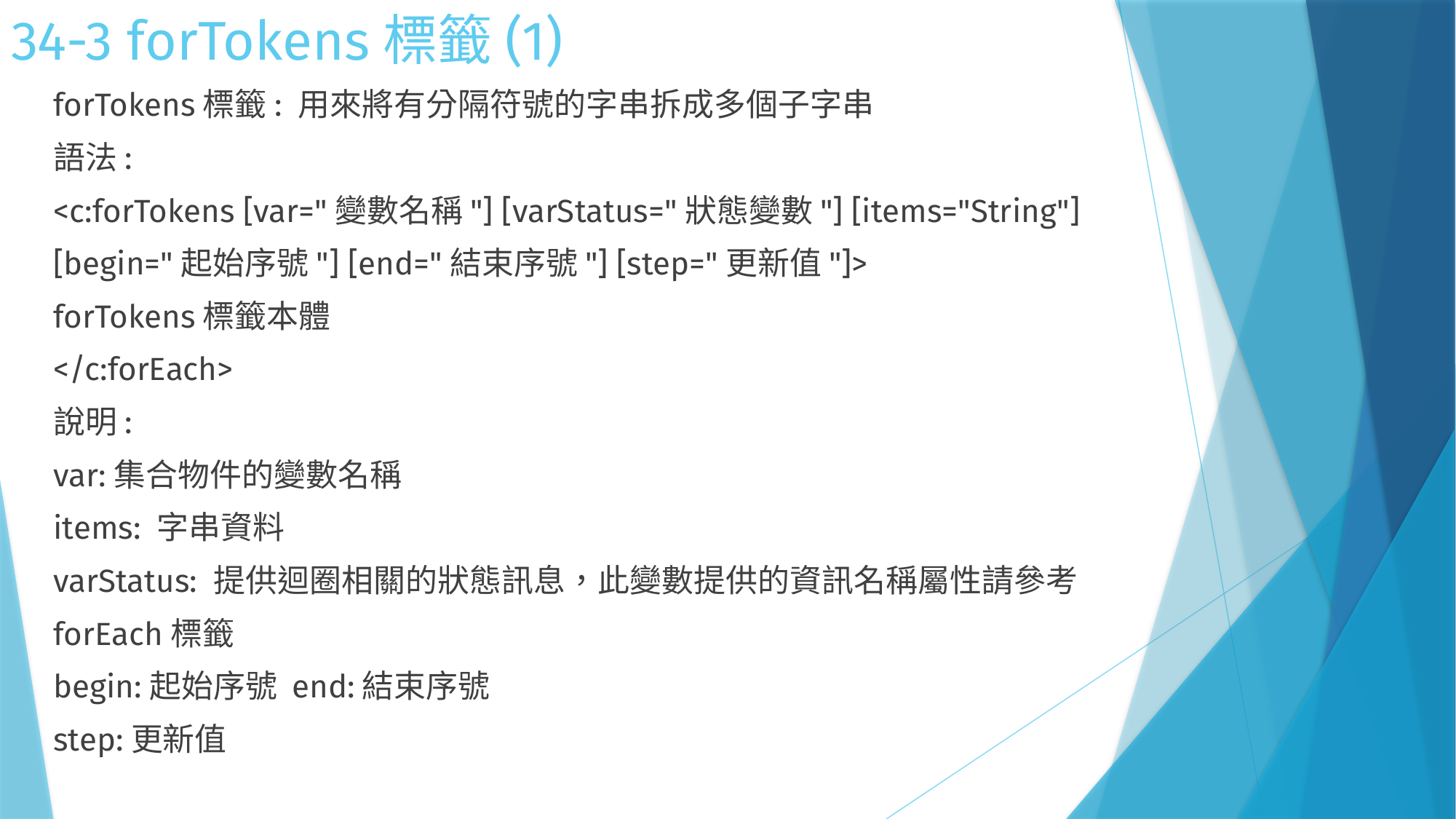

# 34-3 forTokens標籤(1)
forTokens標籤: 用來將有分隔符號的字串拆成多個子字串
語法:
<c:forTokens [var="變數名稱"] [varStatus="狀態變數"] [items="String"]
[begin="起始序號"] [end="結束序號"] [step="更新值"]>
forTokens標籤本體
</c:forEach>
說明:
var:集合物件的變數名稱
items: 字串資料
varStatus: 提供迴圈相關的狀態訊息，此變數提供的資訊名稱屬性請參考
forEach標籤
begin:起始序號 end:結束序號
step:更新值